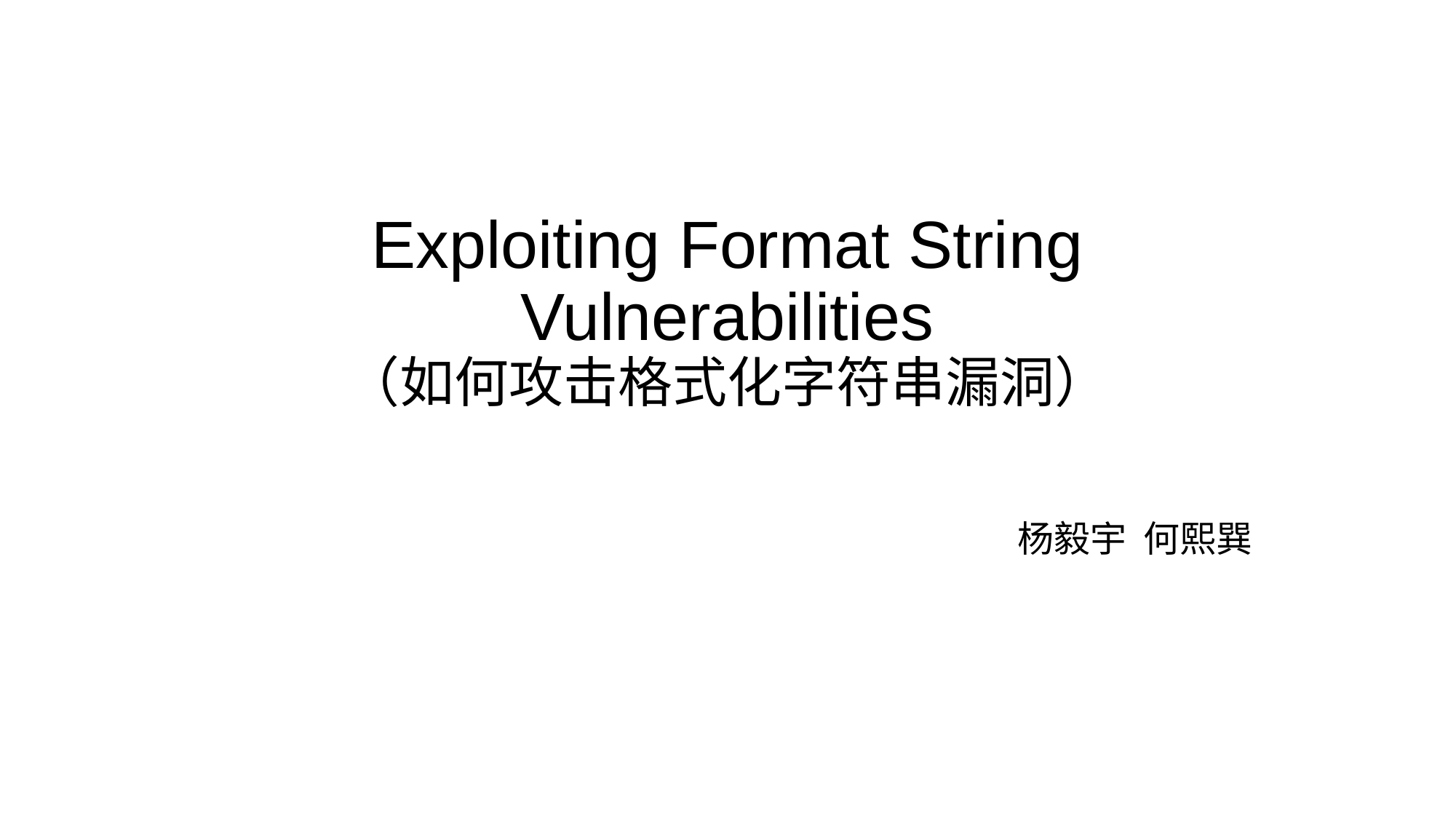

# Exploiting Format String Vulnerabilities （如何攻击格式化字符串漏洞）
杨毅宇  何熙巽